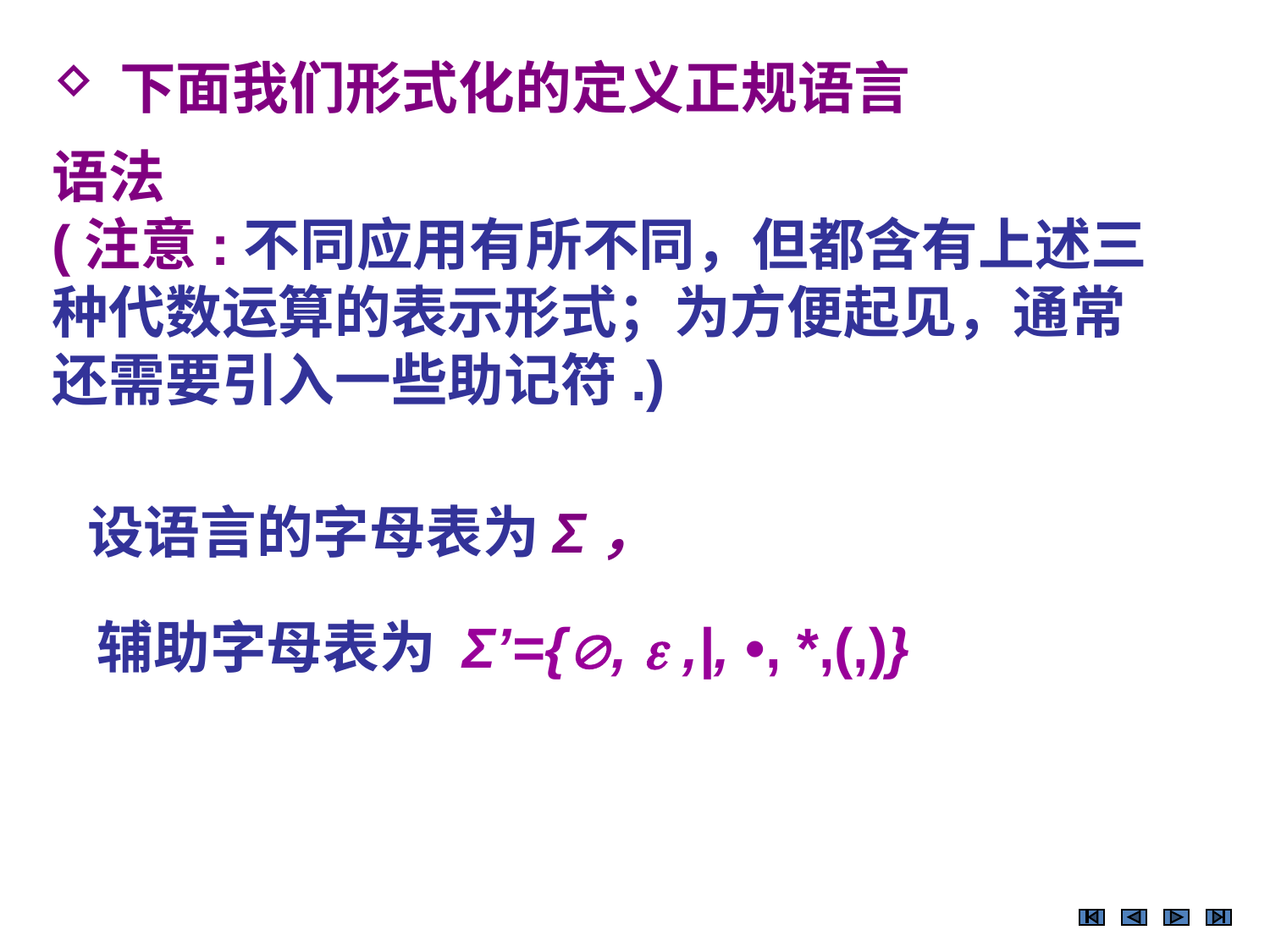

下面我们形式化的定义正规语言

语法
(注意:不同应用有所不同，但都含有上述三种代数运算的表示形式；为方便起见，通常还需要引入一些助记符.)

设语言的字母表为Σ，
辅助字母表为 Σ’={∅, ε ,|, •, *,(,)}